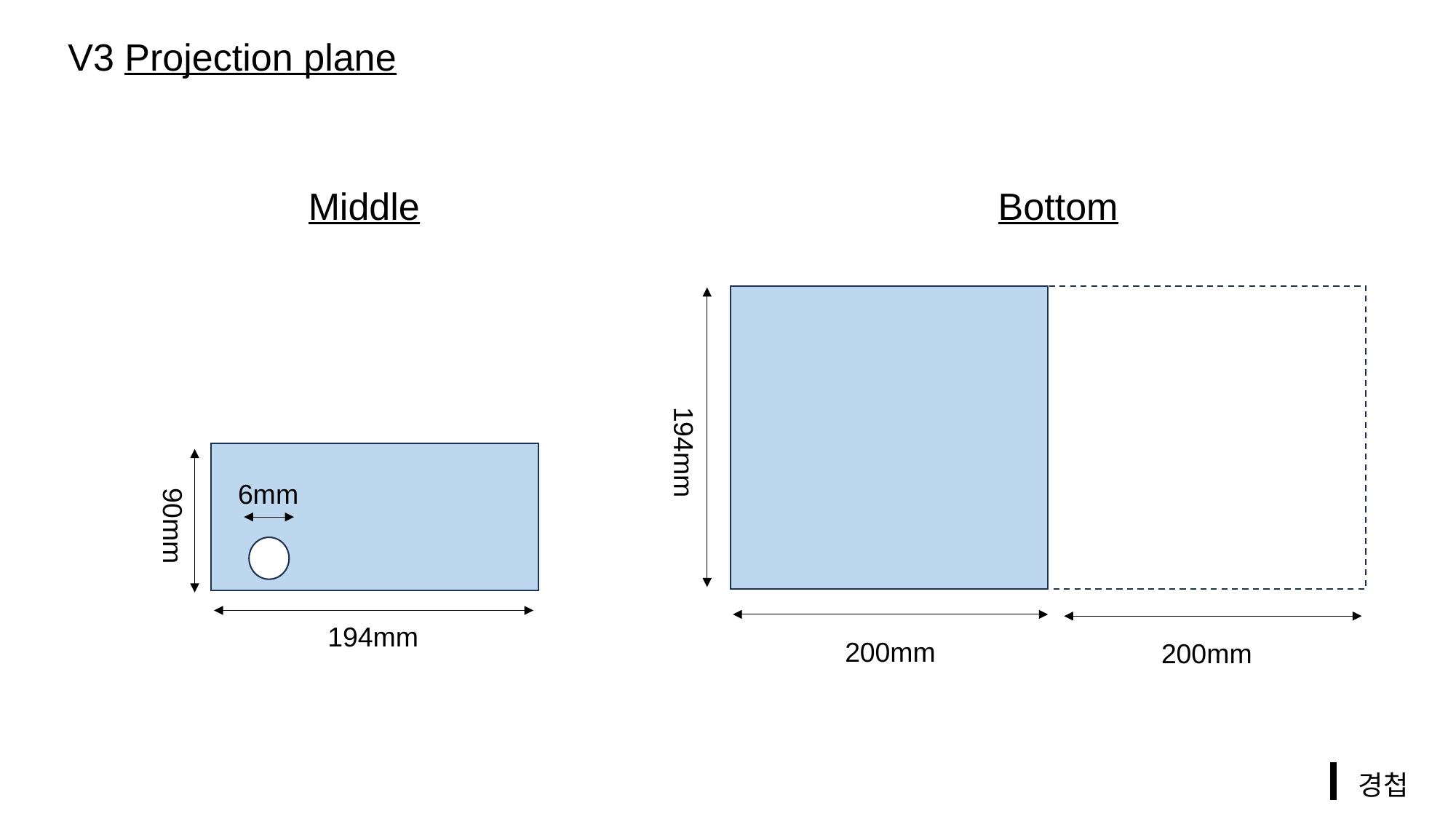

V3 Projection plane
Middle
Bottom

194mm

6mm
90mm

194mm
200mm
200mm

경첩